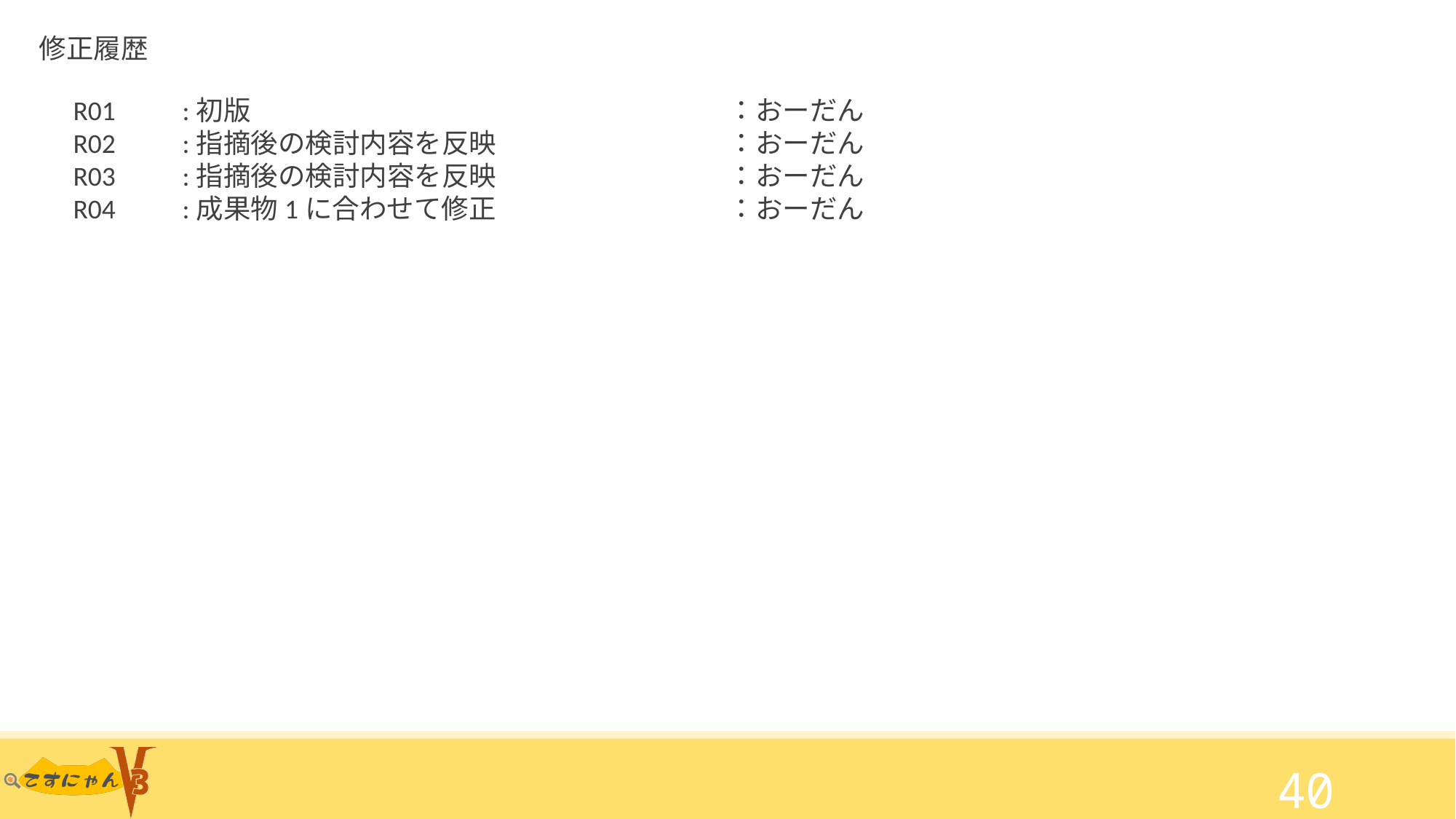

修正履歴
R01	:初版					：おーだん
R02	:指摘後の検討内容を反映			：おーだん
R03	:指摘後の検討内容を反映			：おーだん
R04	:成果物1に合わせて修正			：おーだん

40